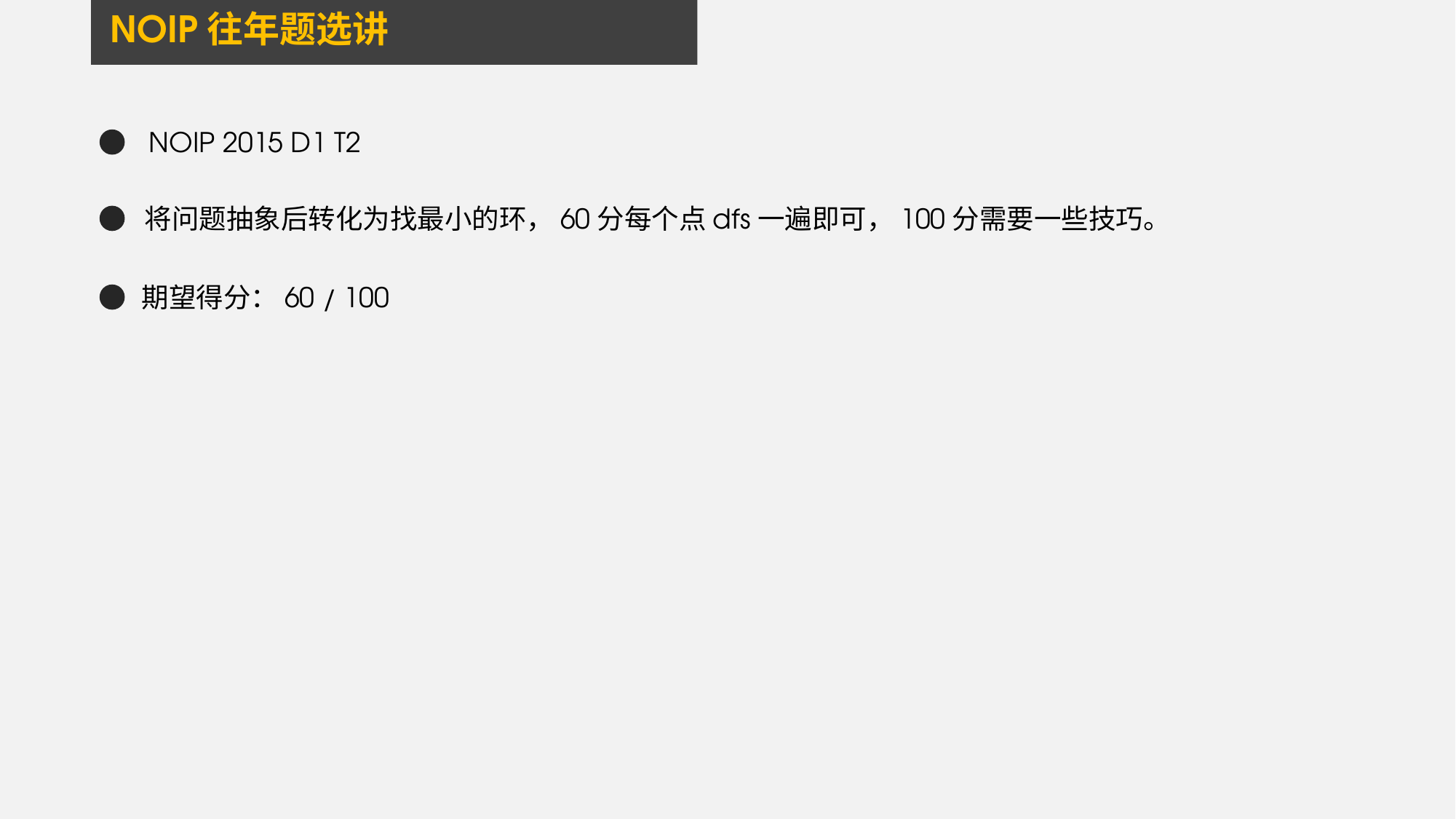

NOIP往年题选讲
NOIP 2015 D1 T2

将问题抽象后转化为找最小的环，60分每个点dfs一遍即可，100分需要一些技巧。

期望得分：60 / 100